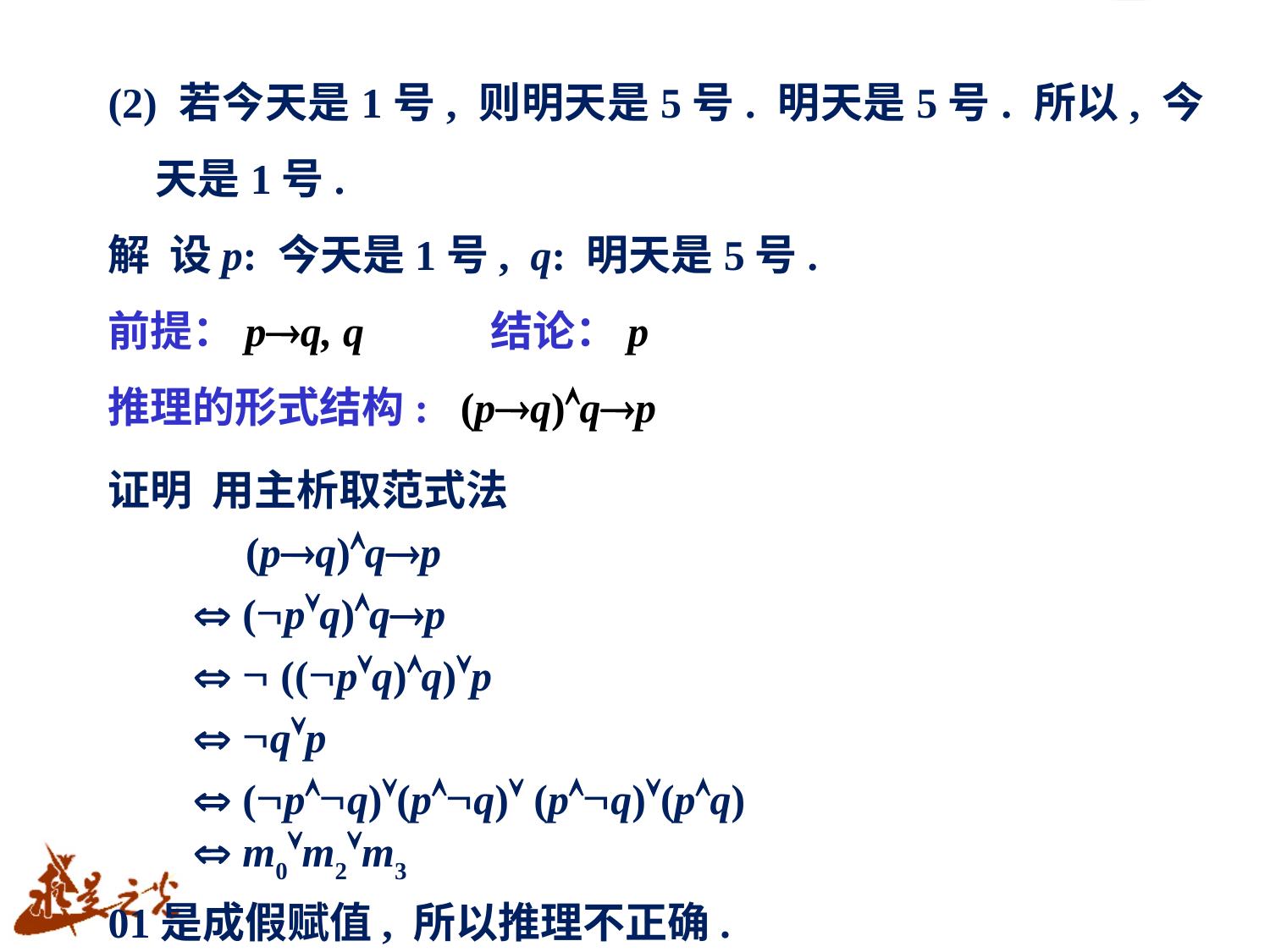

(2) 若今天是1号, 则明天是5号. 明天是5号. 所以, 今天是1号.
解  设p: 今天是1号,  q: 明天是5号.
前提：p→q, q           结论：p
推理的形式结构:   (p→q)∧q→p
证明  用主析取范式法
             (p→q)∧q→p
        ⇔ (¬p∨q)∧q→p
        ⇔ ¬ ((¬p∨q)∧q)∨p
        ⇔ ¬q∨p
        ⇔ (¬p∧¬q)∨(p∧¬q)∨ (p∧¬q)∨(p∧q)
        ⇔ m0∨m2∨m3
01是成假赋值, 所以推理不正确.
4